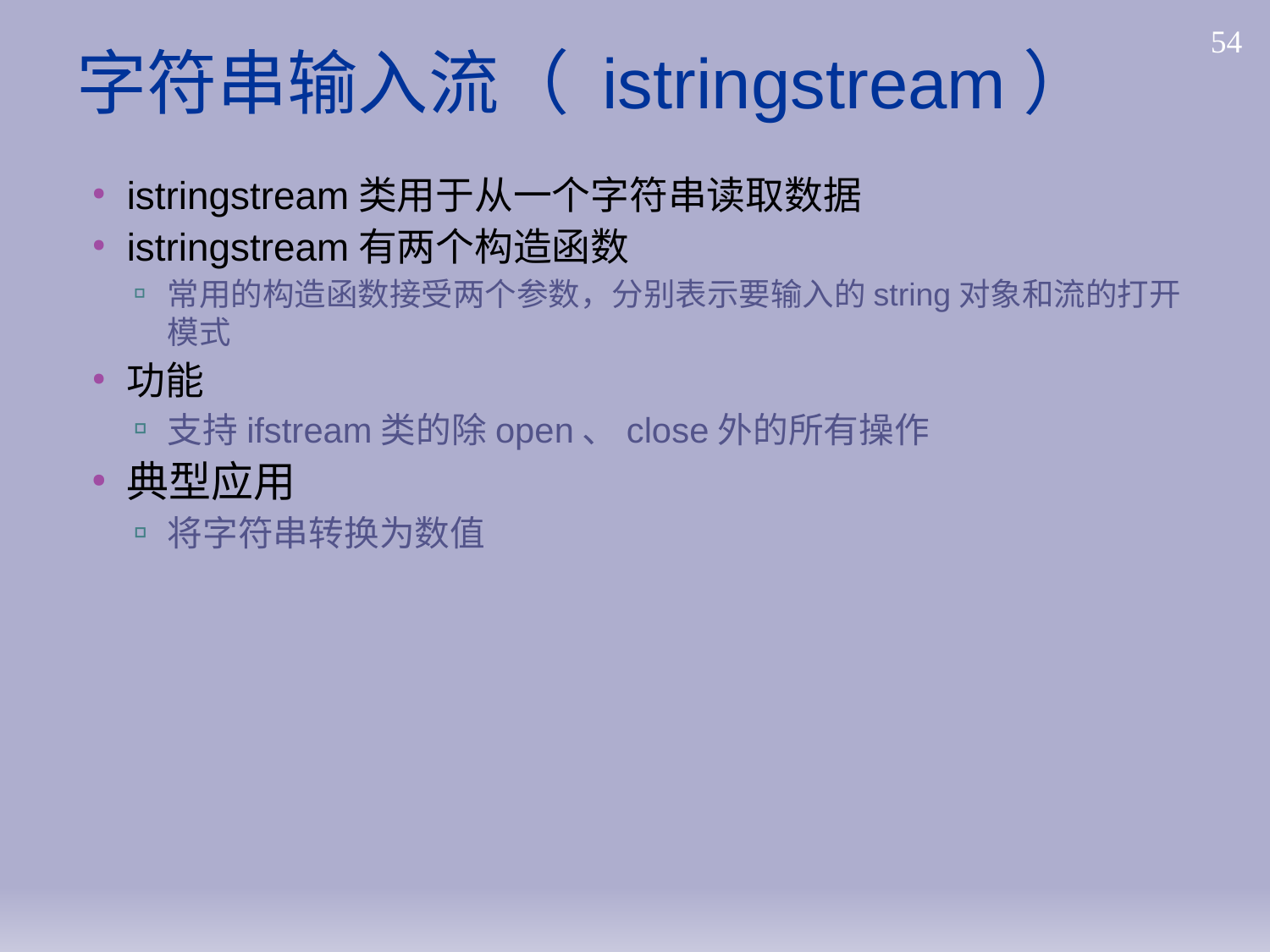

# 字符串输入流（ istringstream）
54
istringstream类用于从一个字符串读取数据
istringstream有两个构造函数
常用的构造函数接受两个参数，分别表示要输入的string对象和流的打开模式
功能
支持ifstream类的除open、close外的所有操作
典型应用
将字符串转换为数值